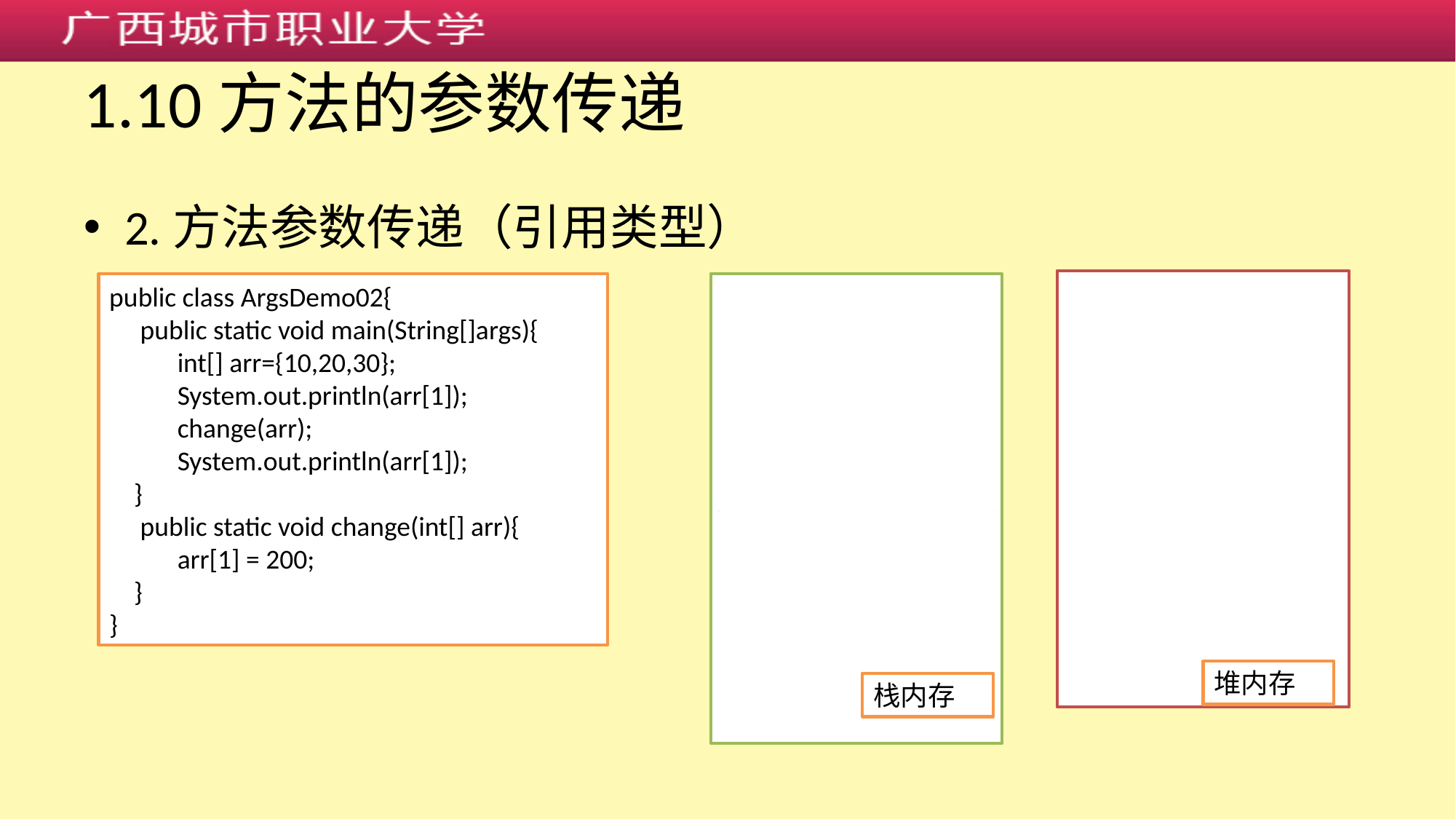

# 1.10方法的参数传递
2.方法参数传递（引用类型）

public class ArgsDemo02{
     public static void main(String[]args){
           int[] arr={10,20,30};
           System.out.println(arr[1]);
           change(arr);
           System.out.println(arr[1]);
    }
     public static void change(int[] arr){
           arr[1] = 200;
    }
}

001
10
0
20
1
200
2
30

arr[1]
int[] arr
=001
main方法
堆内存
栈内存